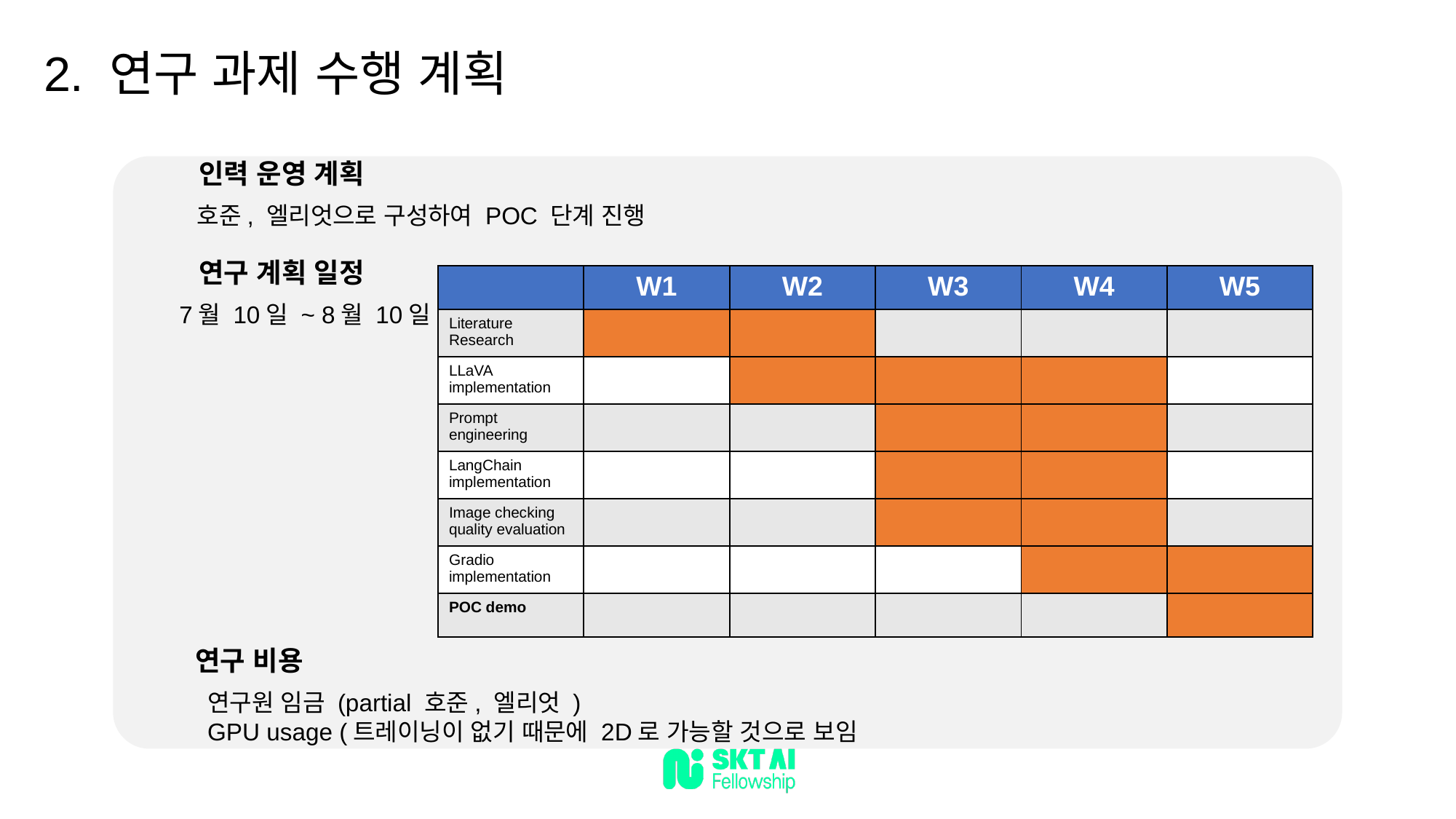

2. 연구 과제 수행 계획
인력 운영 계획

호준, 엘리엇으로 구성하여 POC 단계 진행
연구 계획 일정
|  | W1 | W2 | W3 | W4 | W5 |
| --- | --- | --- | --- | --- | --- |
| Literature Research |  |  |  |  |  |
| LLaVA implementation |  |  |  |  |  |
| Prompt engineering |  |  |  |  |  |
| LangChain implementation |  |  |  |  |  |
| Image checking quality evaluation |  |  |  |  |  |
| Gradio implementation |  |  |  |  |  |
| POC demo |  |  |  |  |  |
7월 10일 ~ 8월 10일
연구 비용
연구원 임금 (partial 호준, 엘리엇 )
GPU usage (트레이닝이 없기 때문에 2D로 가능할 것으로 보임